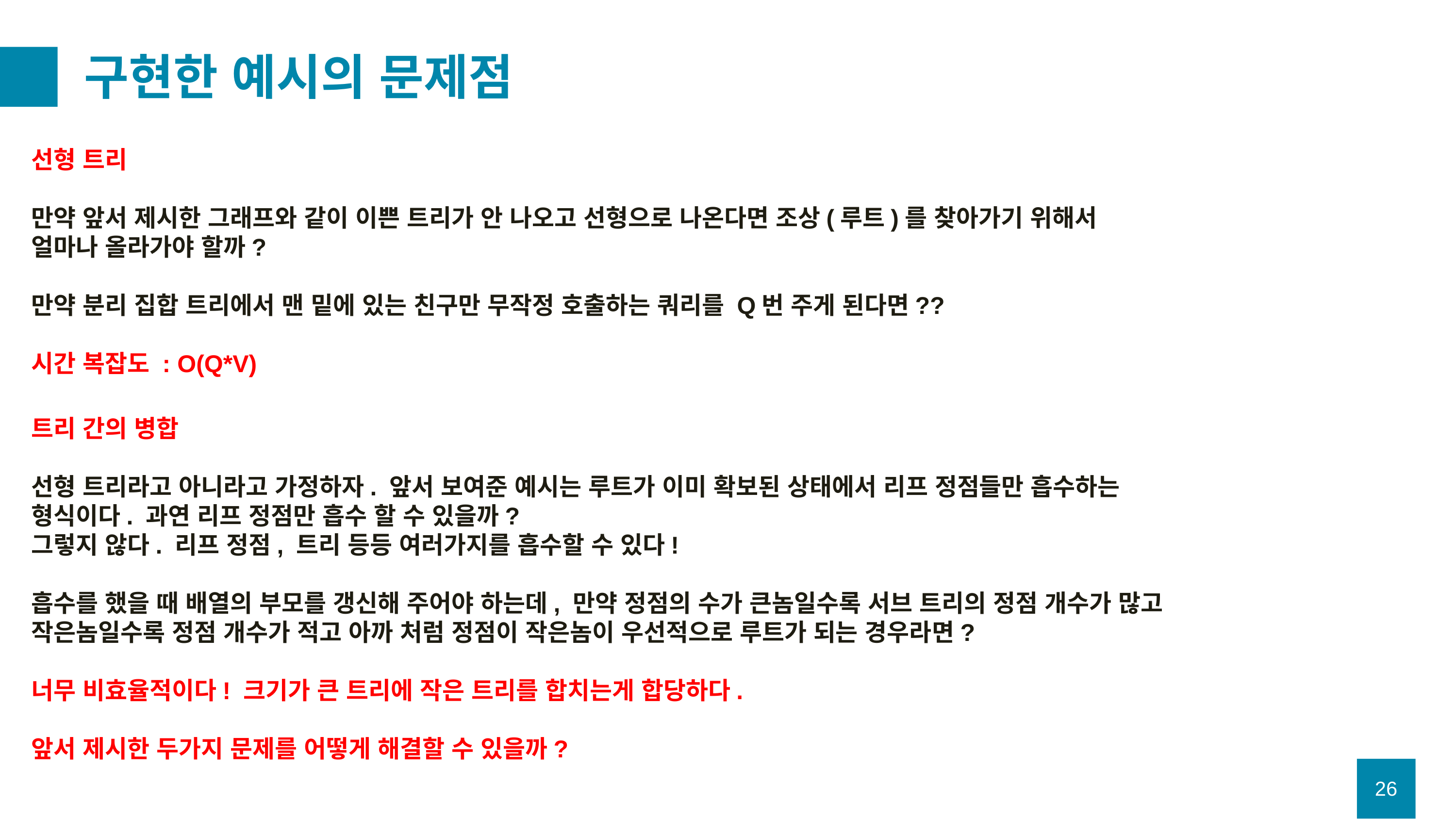

# 구현한 예시의 문제점
선형 트리

만약 앞서 제시한 그래프와 같이 이쁜 트리가 안 나오고 선형으로 나온다면 조상(루트)를 찾아가기 위해서
얼마나 올라가야 할까?

만약 분리 집합 트리에서 맨 밑에 있는 친구만 무작정 호출하는 쿼리를 Q번 주게 된다면??

시간 복잡도 : O(Q*V)
트리 간의 병합

선형 트리라고 아니라고 가정하자. 앞서 보여준 예시는 루트가 이미 확보된 상태에서 리프 정점들만 흡수하는 형식이다. 과연 리프 정점만 흡수 할 수 있을까?
그렇지 않다. 리프 정점, 트리 등등 여러가지를 흡수할 수 있다!

흡수를 했을 때 배열의 부모를 갱신해 주어야 하는데, 만약 정점의 수가 큰놈일수록 서브 트리의 정점 개수가 많고 작은놈일수록 정점 개수가 적고 아까 처럼 정점이 작은놈이 우선적으로 루트가 되는 경우라면?

너무 비효율적이다! 크기가 큰 트리에 작은 트리를 합치는게 합당하다.

앞서 제시한 두가지 문제를 어떻게 해결할 수 있을까?
26